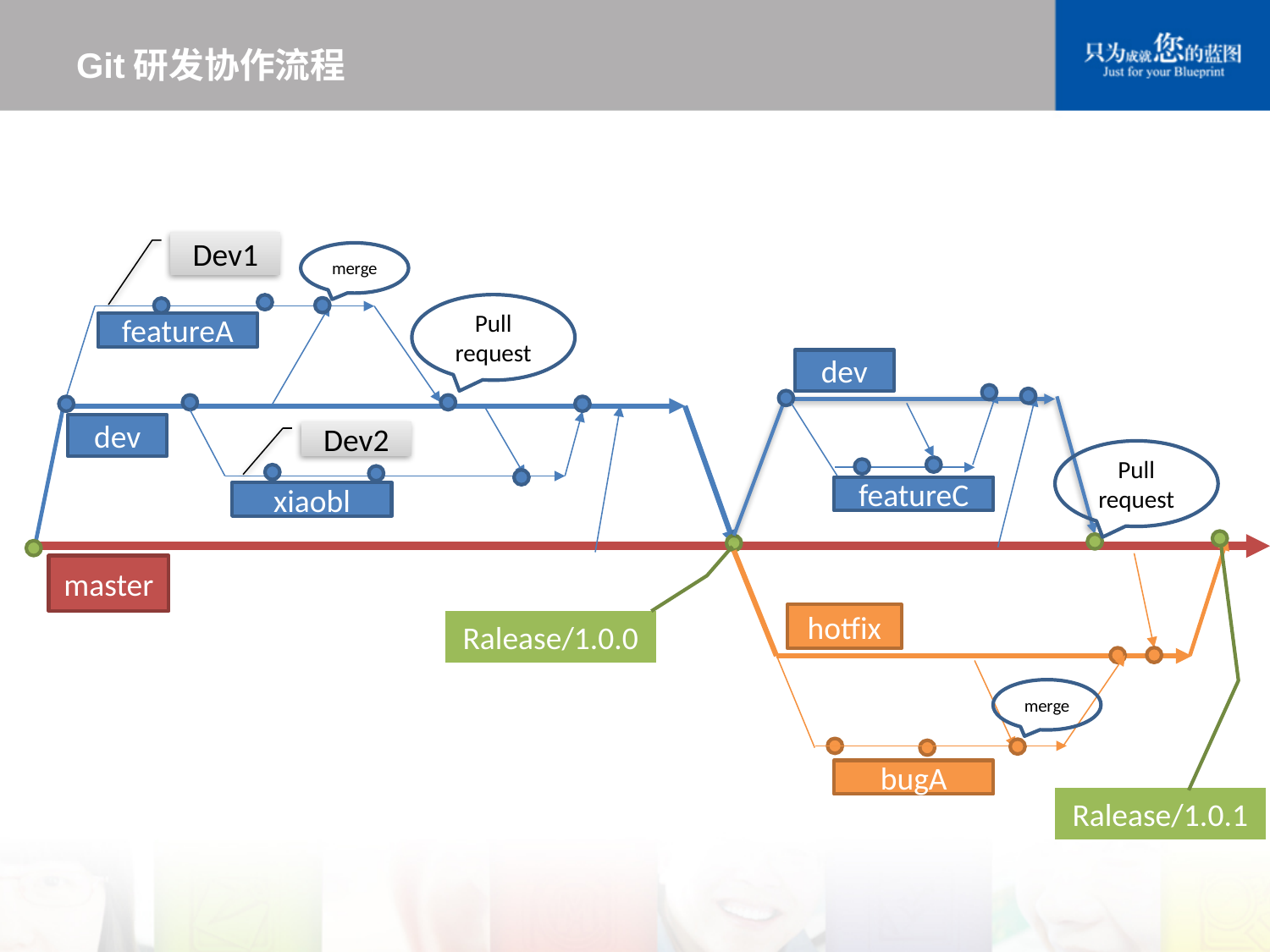

# Git研发协作流程
Dev1
merge
Pull request

featureA
dev

dev
Dev2
Pull request

featureC
xiaobl

master
hotfix
Ralease/1.0.0

merge

bugA
Ralease/1.0.1